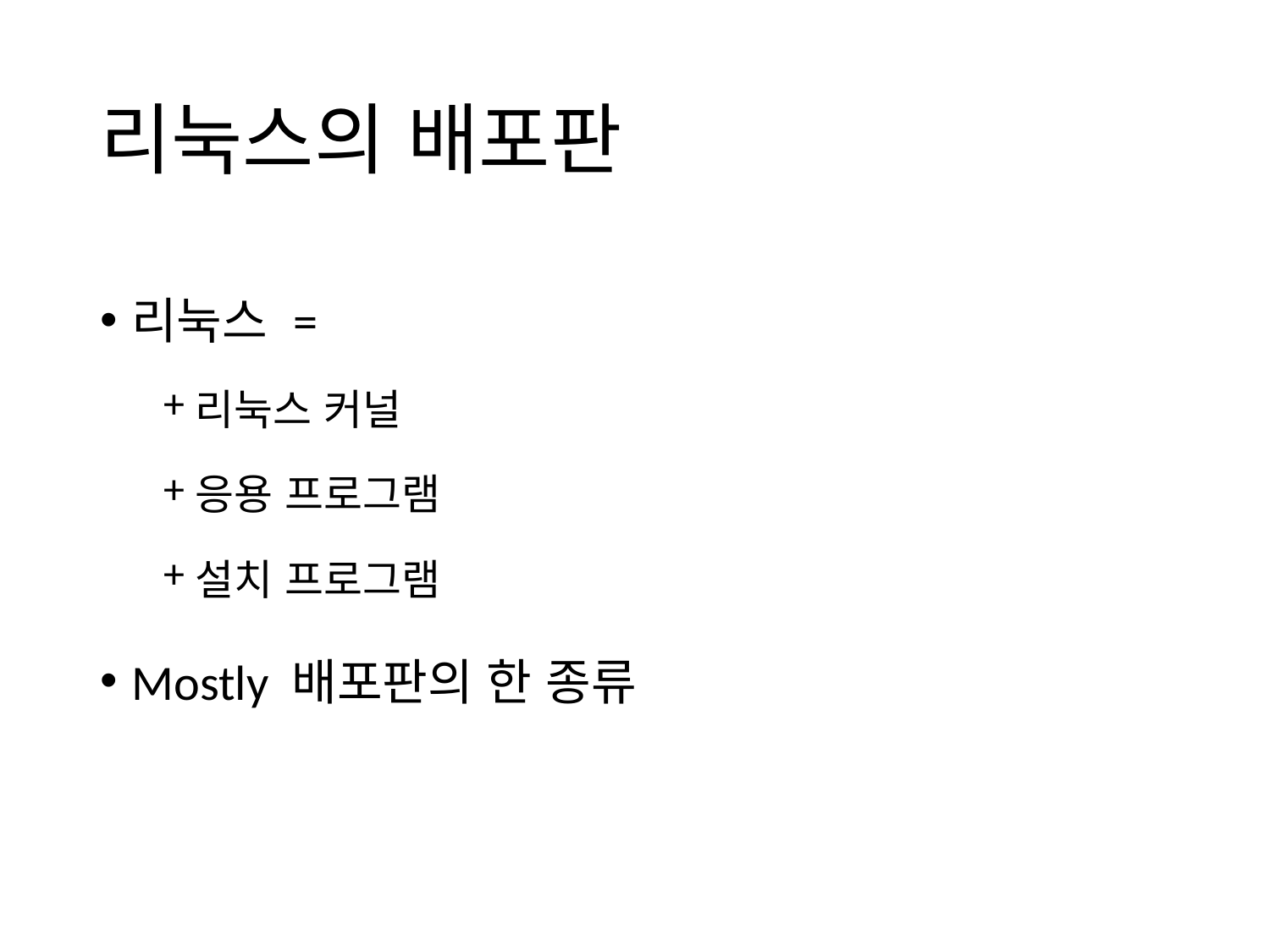

# 리눅스의 배포판
리눅스 =
리눅스 커널
응용 프로그램
설치 프로그램
Mostly 배포판의 한 종류